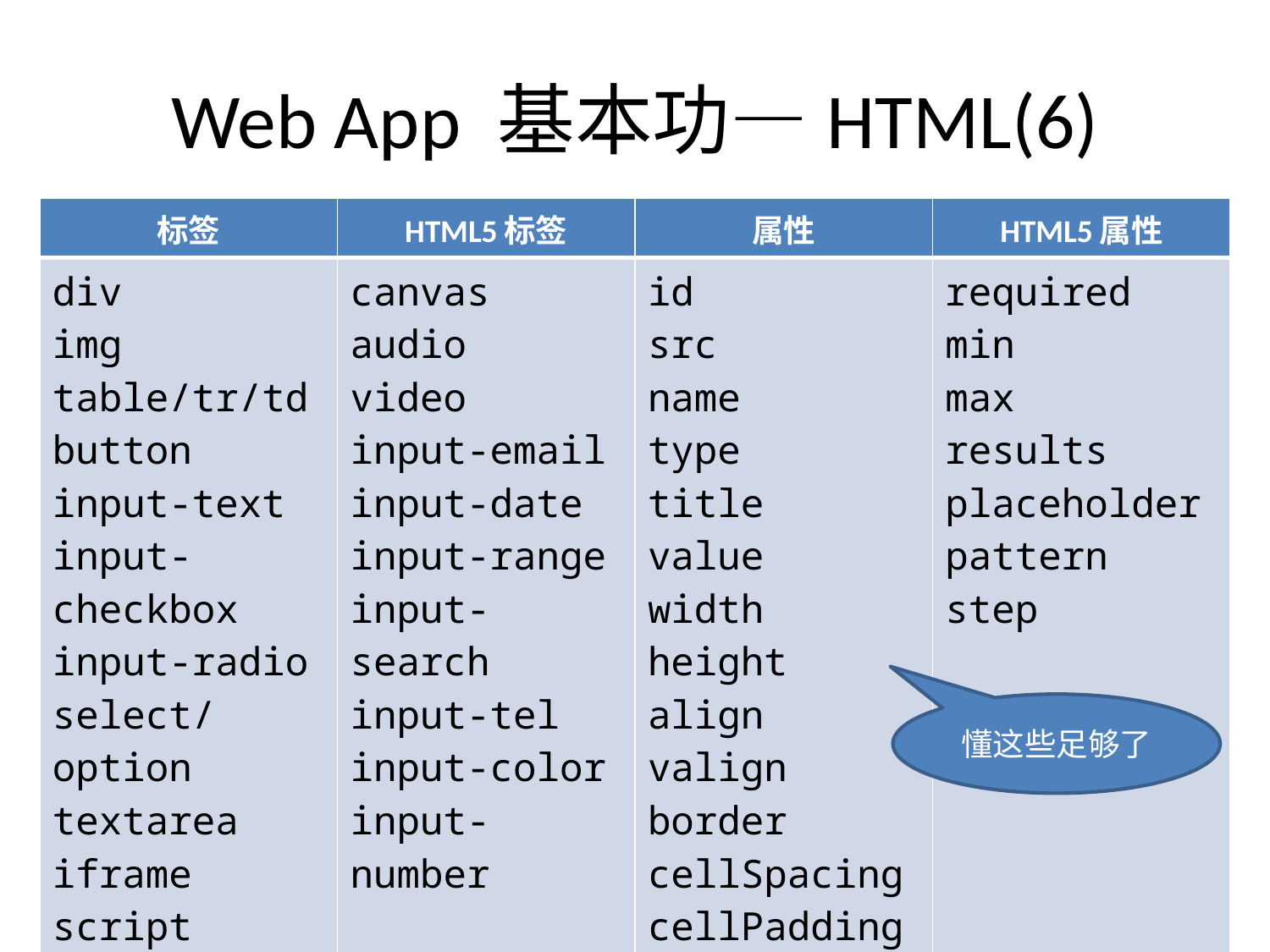

# Web App 基本功—HTML(6)
| 标签 | HTML5标签 | 属性 | HTML5属性 |
| --- | --- | --- | --- |
| div img table/tr/td button input-text input-checkbox input-radio select/option textarea iframe script | canvas audio video input-email input-date input-range input-search input-tel input-color input-number | id src name type title value width height align valign border cellSpacing cellPadding | required min max results placeholder pattern step |
懂这些足够了